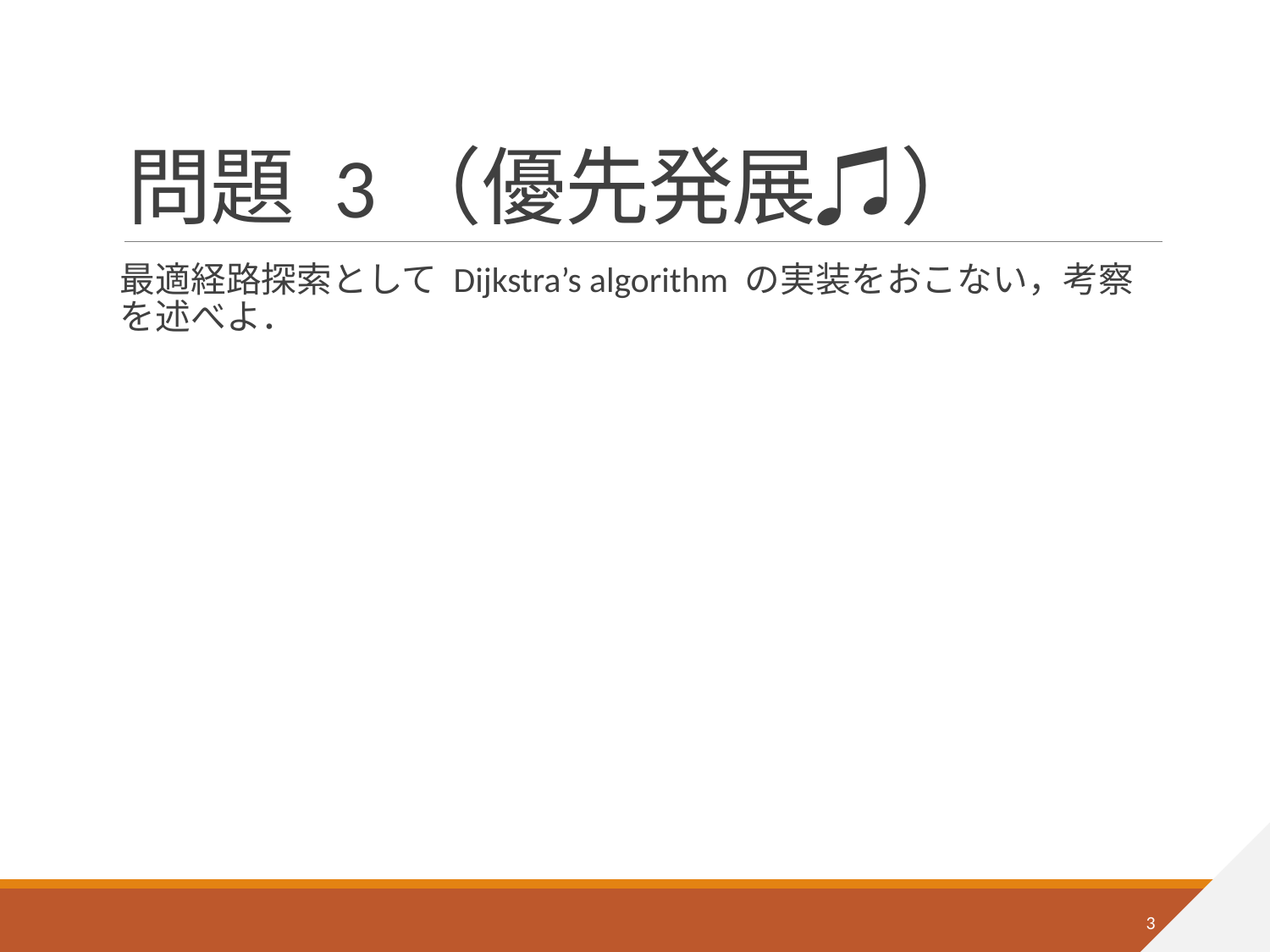

# 問題 3（優先発展♫）
最適経路探索として Dijkstra’s algorithm の実装をおこない，考察を述べよ．
3